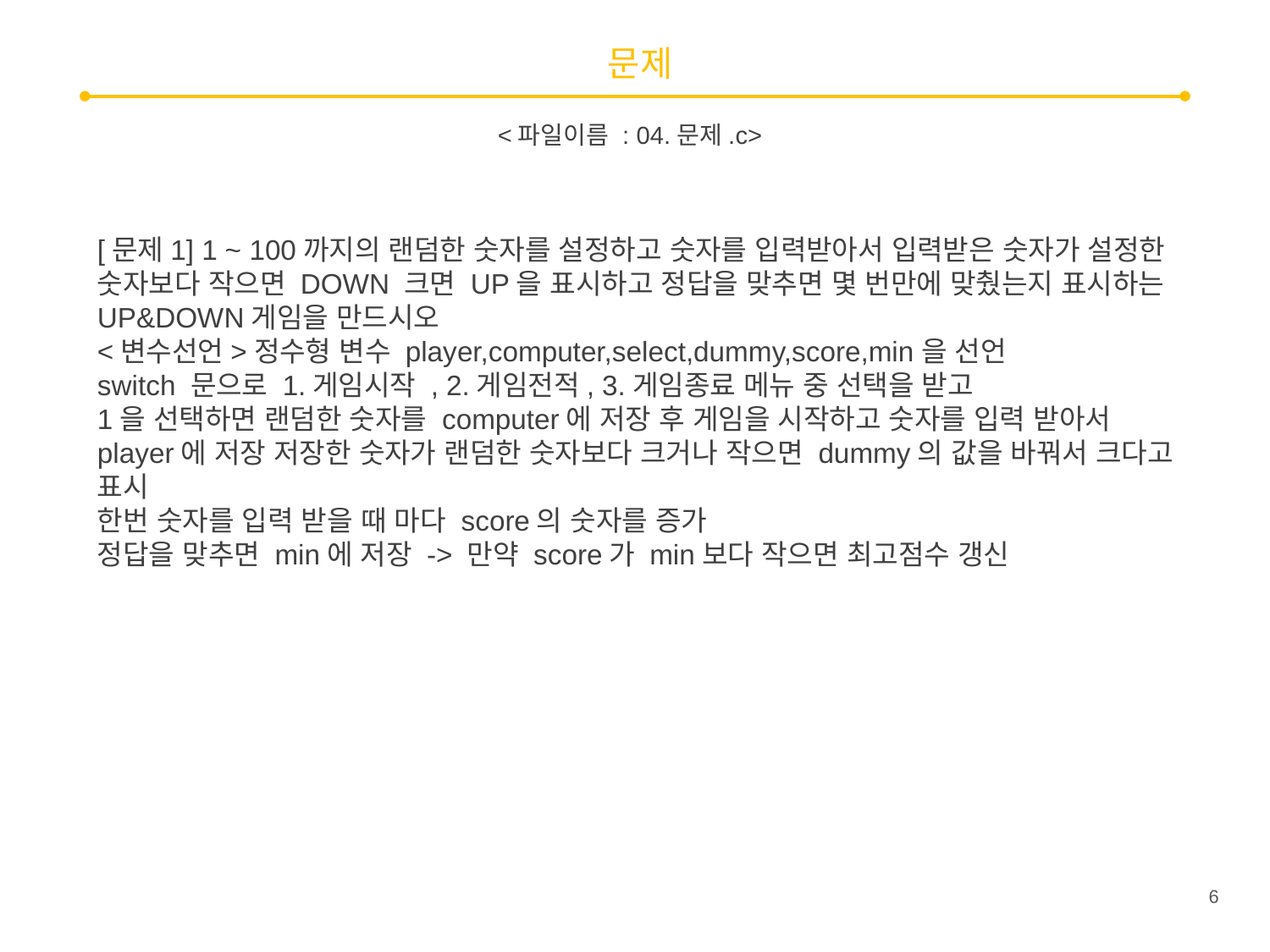

# 문제
<파일이름 : 04.문제.c>
[문제1] 1 ~ 100까지의 랜덤한 숫자를 설정하고 숫자를 입력받아서 입력받은 숫자가 설정한
숫자보다 작으면 DOWN 크면 UP을 표시하고 정답을 맞추면 몇 번만에 맞췄는지 표시하는
UP&DOWN게임을 만드시오
<변수선언>정수형 변수 player,computer,select,dummy,score,min을 선언
switch 문으로 1.게임시작 , 2.게임전적, 3.게임종료 메뉴 중 선택을 받고
1을 선택하면 랜덤한 숫자를 computer에 저장 후 게임을 시작하고 숫자를 입력 받아서 player에 저장 저장한 숫자가 랜덤한 숫자보다 크거나 작으면 dummy의 값을 바꿔서 크다고 표시
한번 숫자를 입력 받을 때 마다 score의 숫자를 증가
정답을 맞추면 min에 저장 -> 만약 score가 min보다 작으면 최고점수 갱신